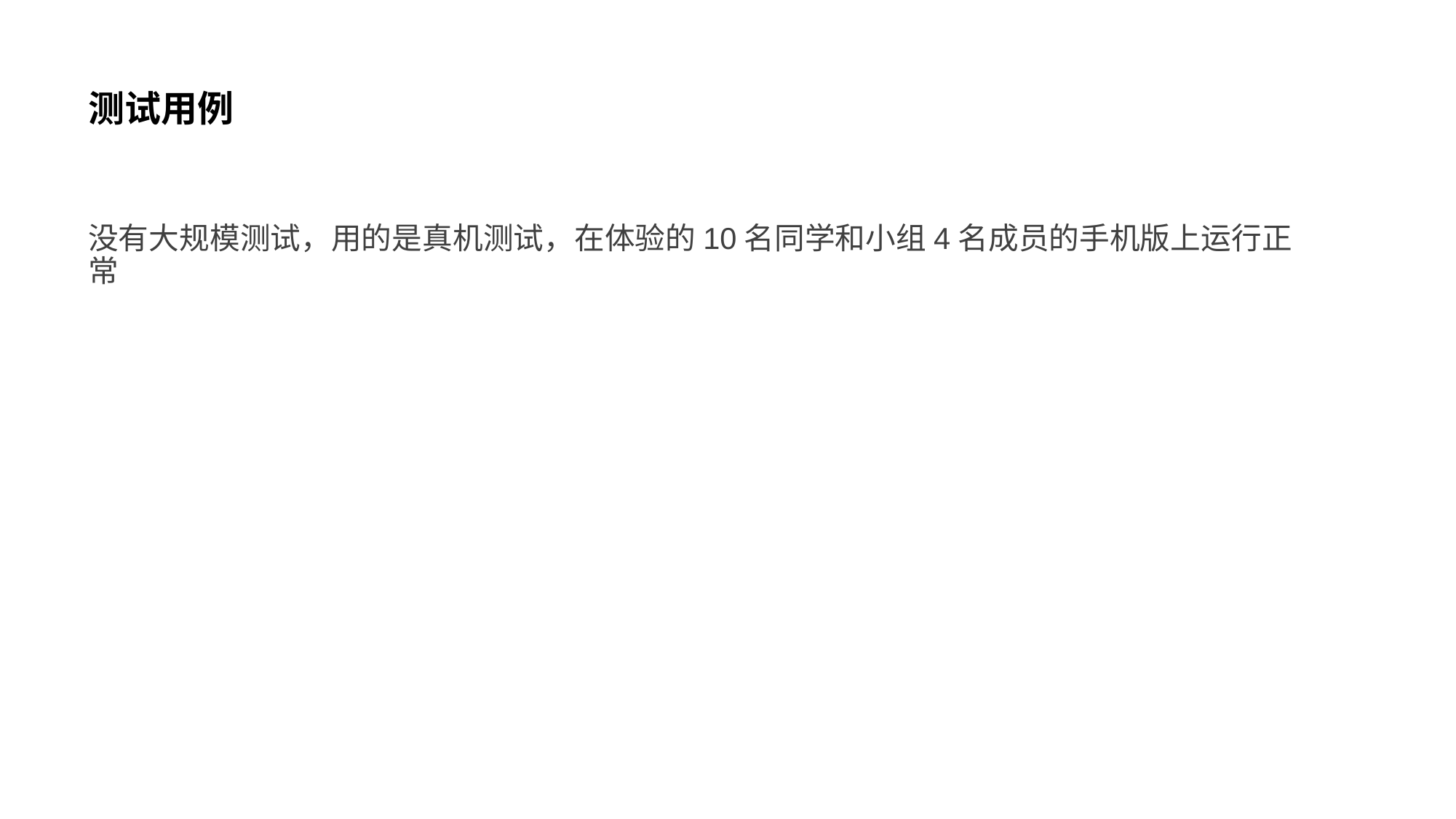

# 测试用例
没有大规模测试，用的是真机测试，在体验的10名同学和小组4名成员的手机版上运行正常